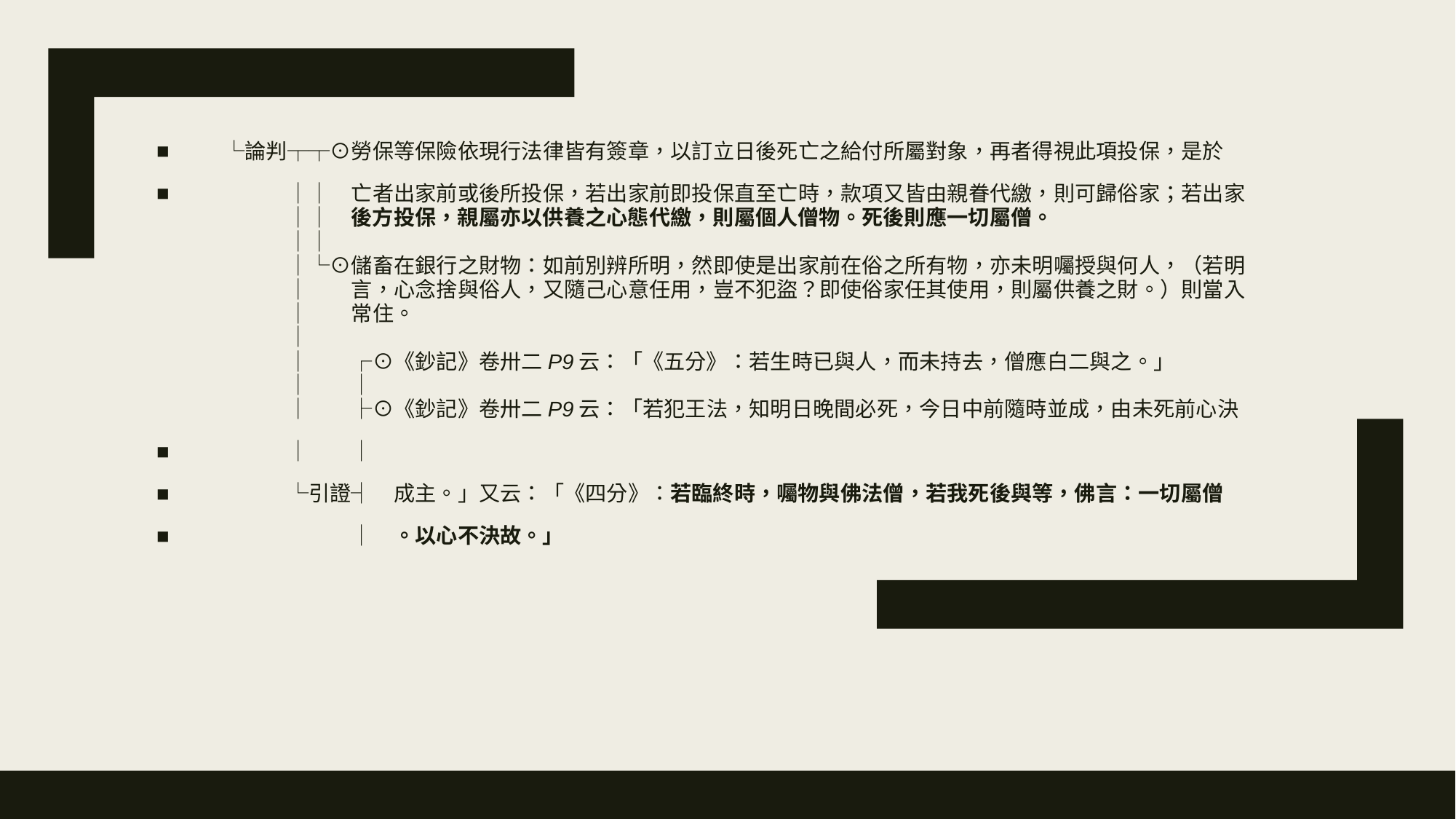

└論判┬┬⊙勞保等保險依現行法律皆有簽章，以訂立日後死亡之給付所屬對象，再者得視此項投保，是於
　　　　││　亡者出家前或後所投保，若出家前即投保直至亡時，款項又皆由親眷代繳，則可歸俗家；若出家
　　　　││　後方投保，親屬亦以供養之心態代繳，則屬個人僧物。死後則應一切屬僧。
　　　　││
　　　　│└⊙儲畜在銀行之財物：如前別辨所明，然即使是出家前在俗之所有物，亦未明囑授與何人，（若明
　　　　│　　言，心念捨與俗人，又隨己心意任用，豈不犯盜？即使俗家任其使用，則屬供養之財。）則當入
　　　　│　　常住。
　　　　│
　　　　│　　┌⊙《鈔記》卷卅二P9云：「《五分》：若生時已與人，而未持去，僧應白二與之。」
　　　　│　　│　
　　　　│　　├⊙《鈔記》卷卅二P9云：「若犯王法，知明日晚間必死，今日中前隨時並成，由未死前心決
　　　　│　　│
　　　　└引證┤　成主。」又云：「《四分》：若臨終時，囑物與佛法僧，若我死後與等，佛言：一切屬僧
　　　　　　　│　。以心不決故。」

#